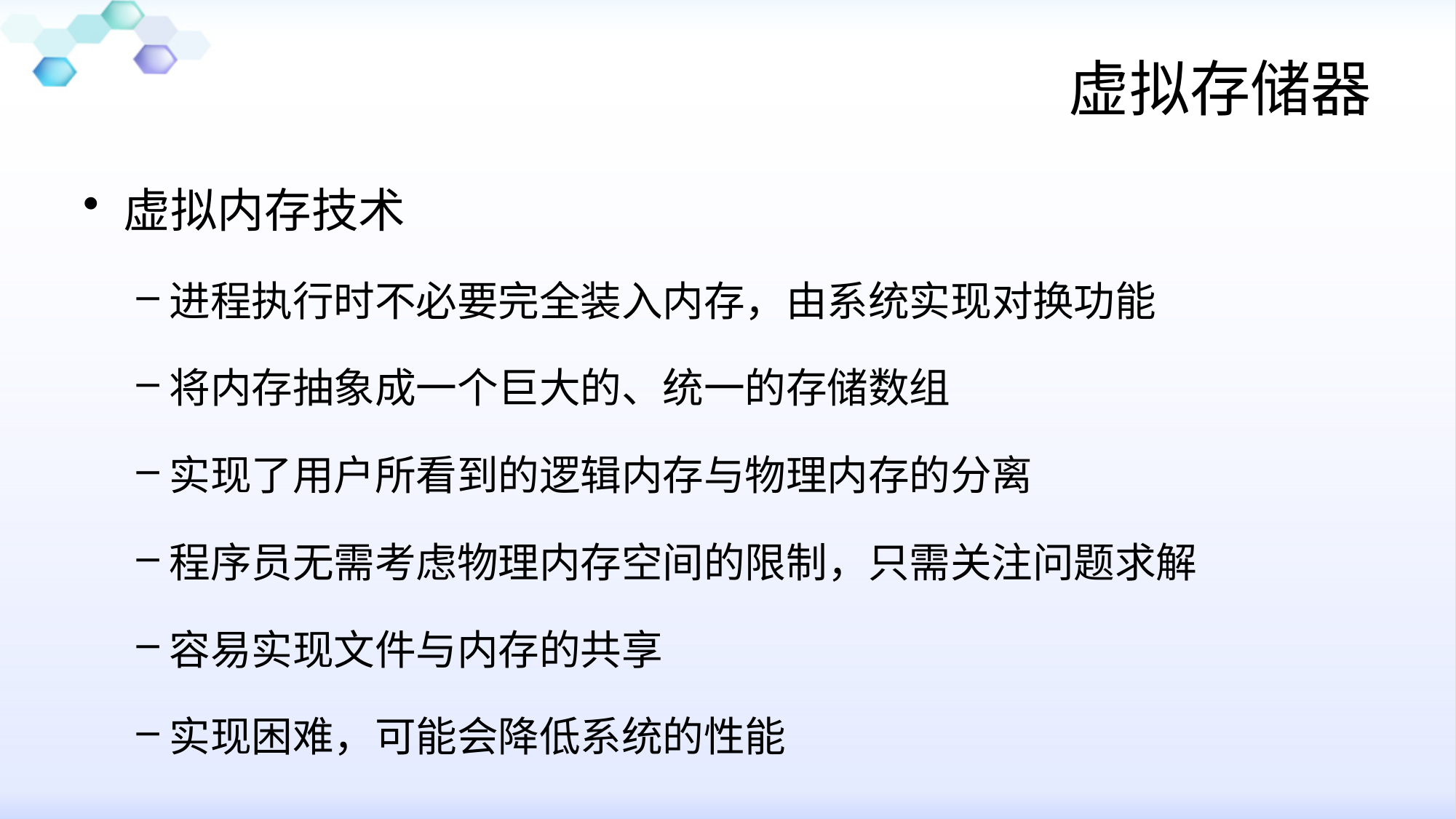

# 虚拟存储器
虚拟内存技术
进程执行时不必要完全装入内存，由系统实现对换功能
将内存抽象成一个巨大的、统一的存储数组
实现了用户所看到的逻辑内存与物理内存的分离
程序员无需考虑物理内存空间的限制，只需关注问题求解
容易实现文件与内存的共享
实现困难，可能会降低系统的性能